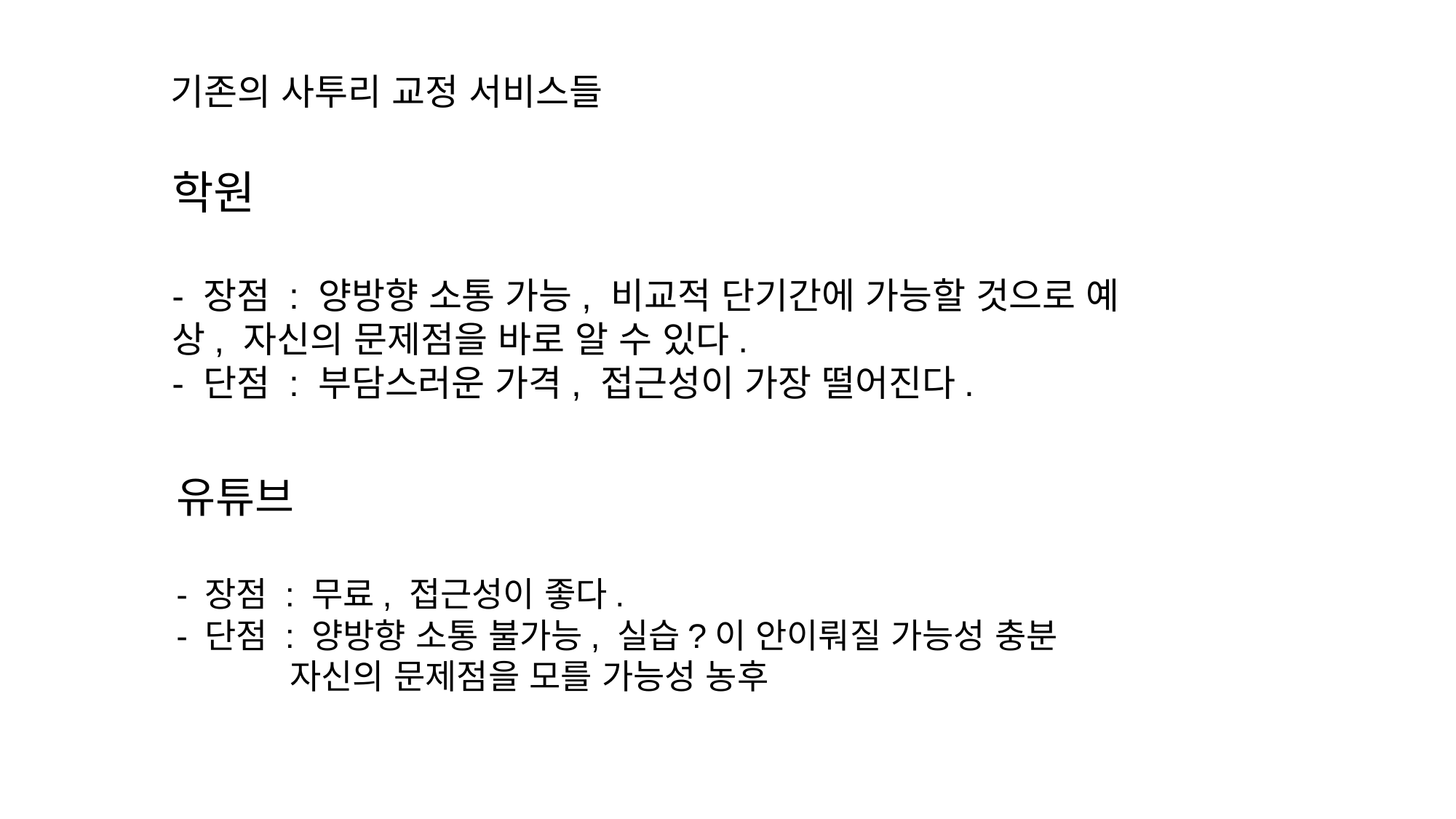

기존의 사투리 교정 서비스들
학원

- 장점 : 양방향 소통 가능, 비교적 단기간에 가능할 것으로 예상, 자신의 문제점을 바로 알 수 있다.
- 단점 : 부담스러운 가격, 접근성이 가장 떨어진다.
유튜브

- 장점 : 무료, 접근성이 좋다.
- 단점 : 양방향 소통 불가능, 실습?이 안이뤄질 가능성 충분
           자신의 문제점을 모를 가능성 농후